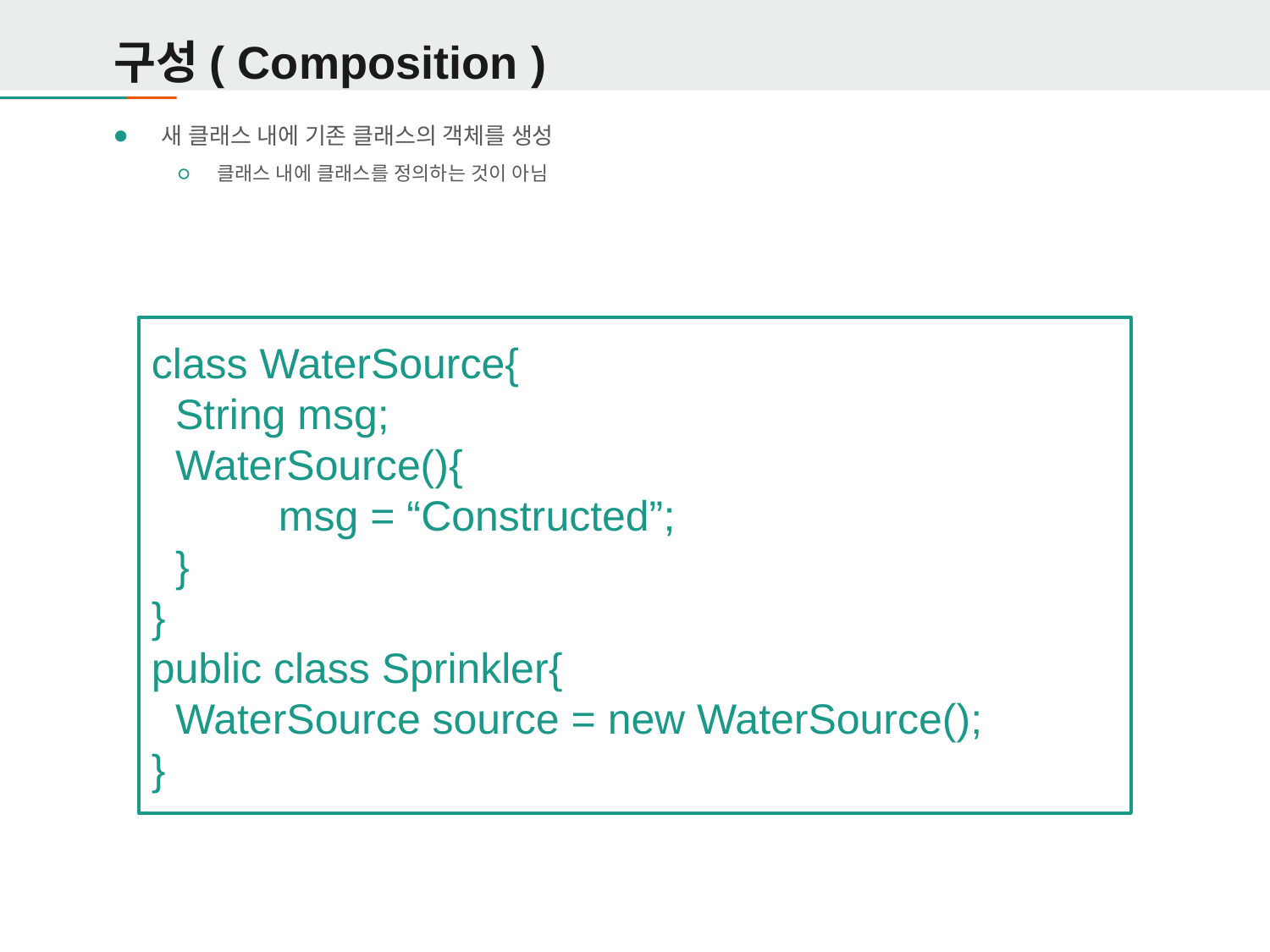

# 구성( Composition )
새 클래스 내에 기존 클래스의 객체를 생성
클래스 내에 클래스를 정의하는 것이 아님

class WaterSource{
  String msg;
  WaterSource(){
  	msg = “Constructed”;
  }
}
public class Sprinkler{
  WaterSource source = new WaterSource();
}